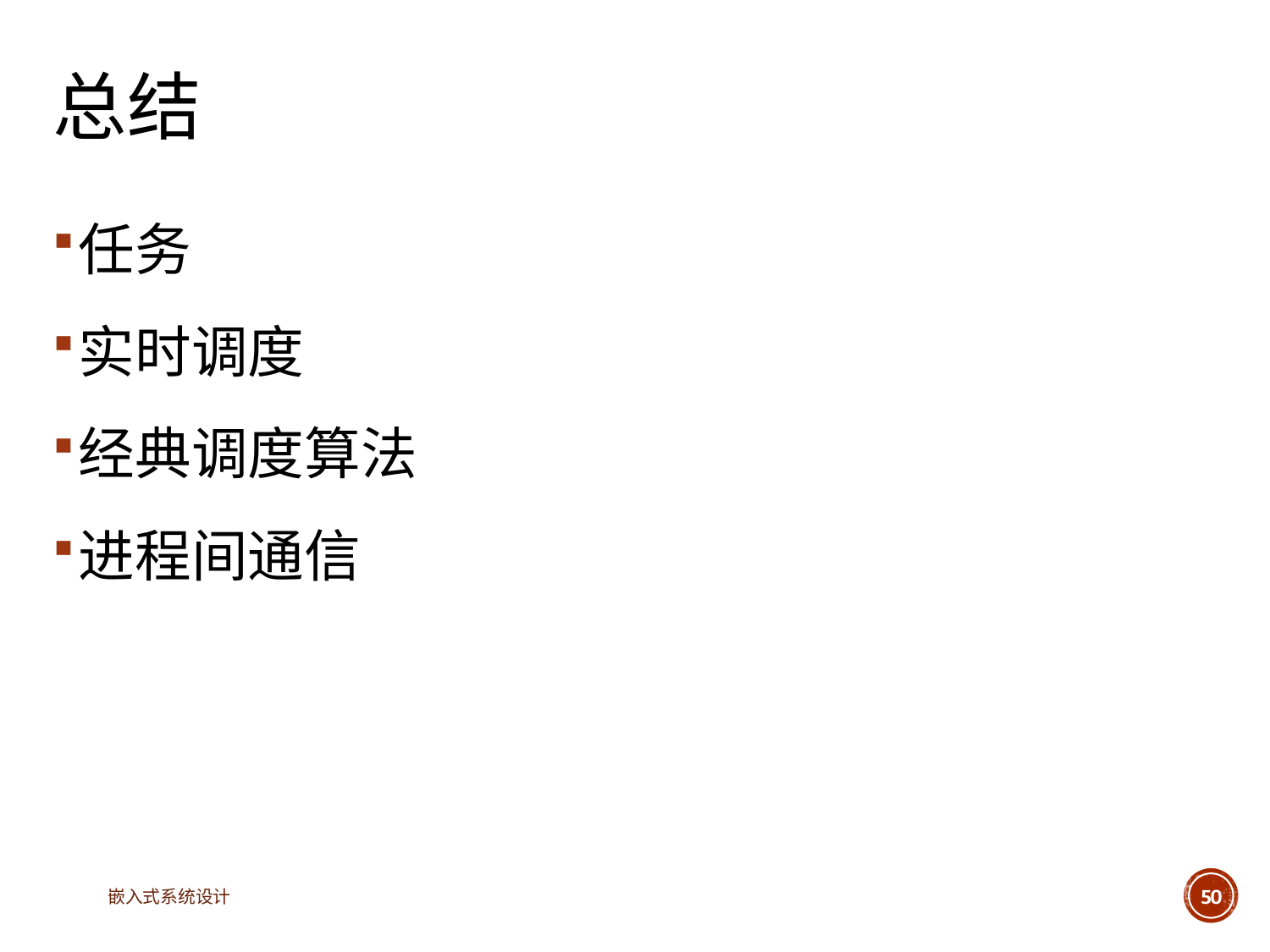

# 总结
任务
实时调度
经典调度算法
进程间通信
嵌入式系统设计
50